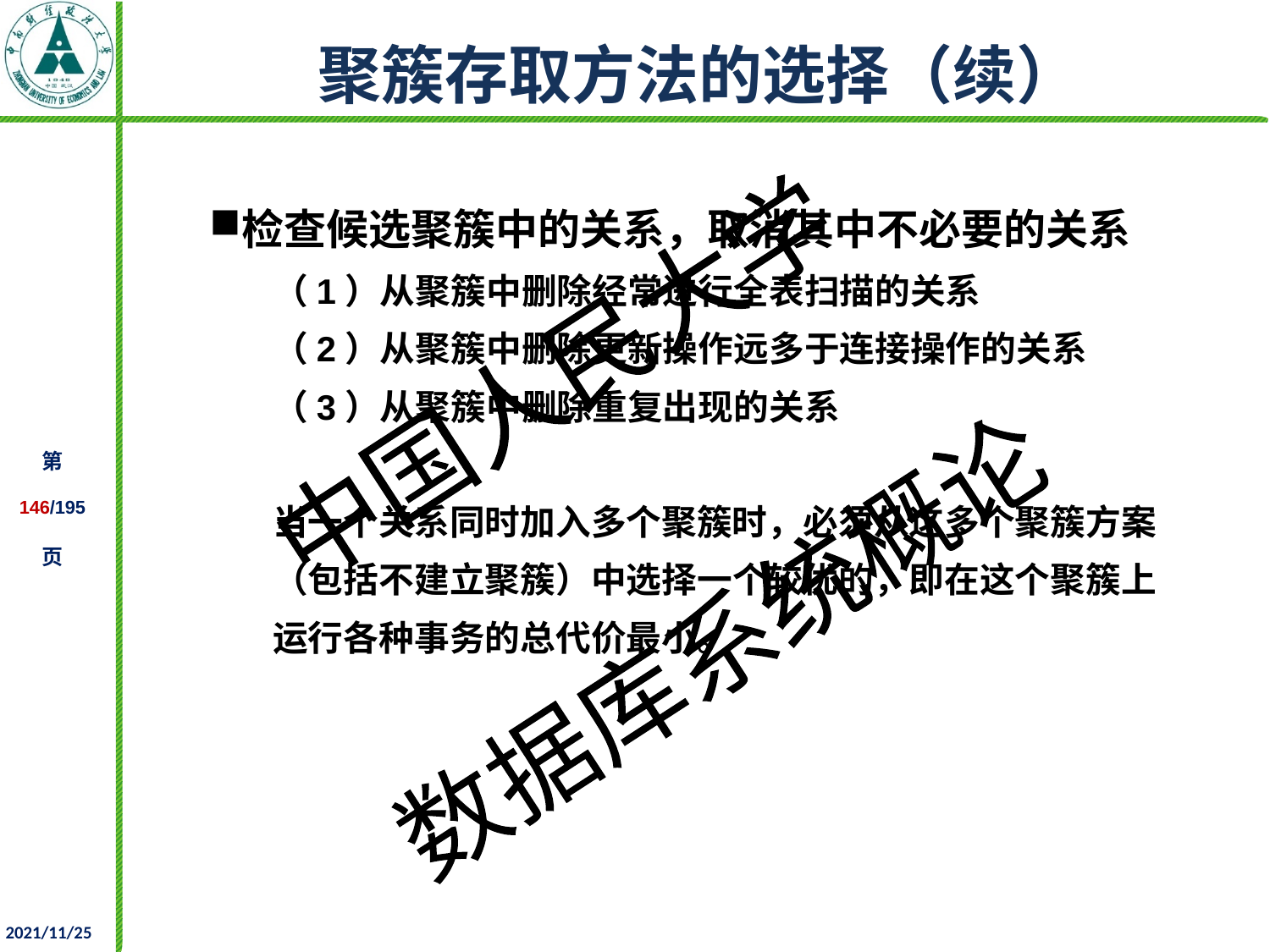

# 聚簇存取方法的选择（续）
检查候选聚簇中的关系，取消其中不必要的关系
（1）从聚簇中删除经常进行全表扫描的关系
（2）从聚簇中删除更新操作远多于连接操作的关系
（3）从聚簇中删除重复出现的关系

当一个关系同时加入多个聚簇时，必须从这多个聚簇方案
（包括不建立聚簇）中选择一个较优的，即在这个聚簇上
运行各种事务的总代价最小。
2021/11/25